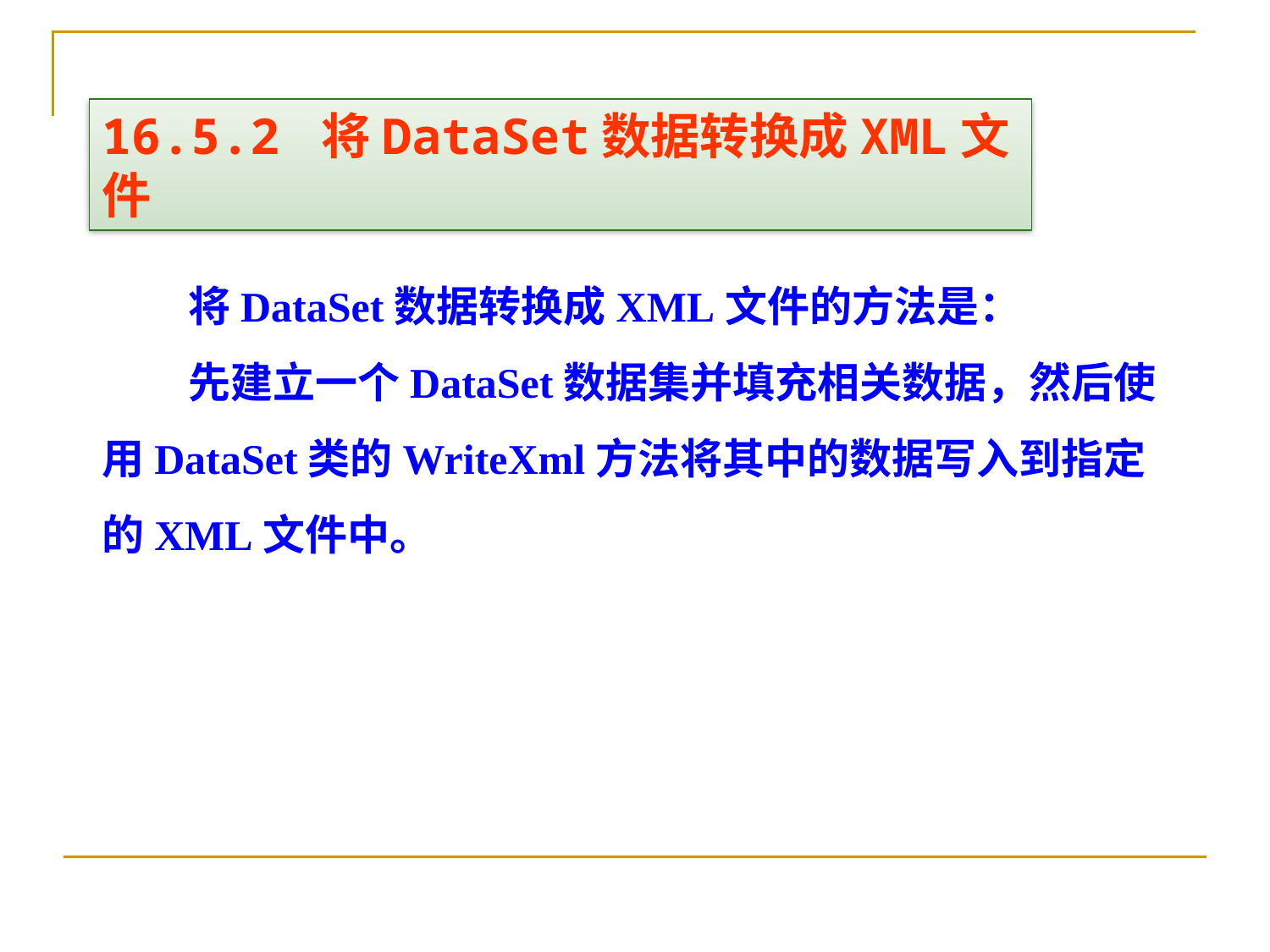

16.5.2 将DataSet数据转换成XML文件
        将DataSet数据转换成XML文件的方法是：
        先建立一个DataSet数据集并填充相关数据，然后使用DataSet类的WriteXml方法将其中的数据写入到指定的XML文件中。